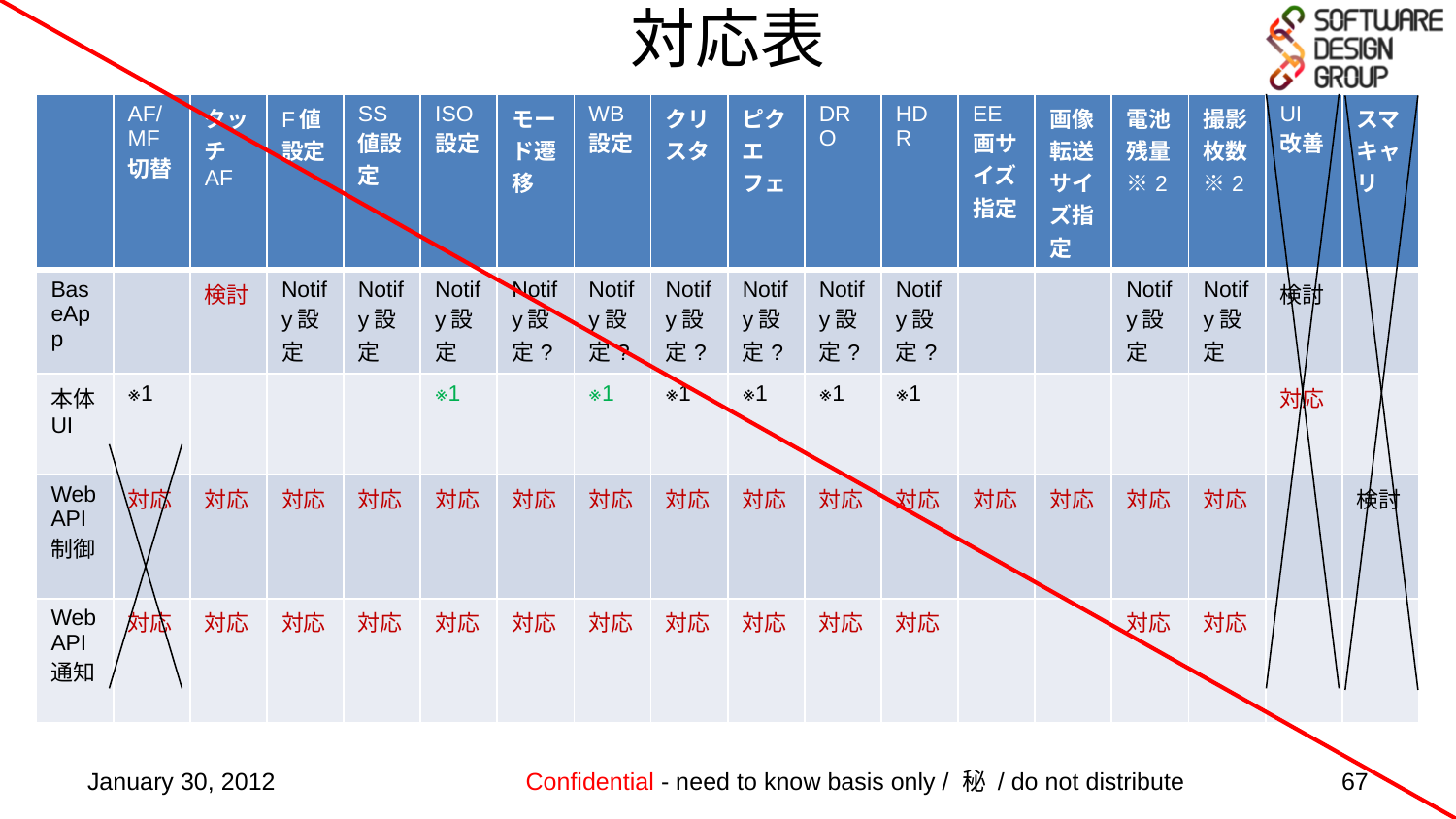

# 対応表
|  | AF/MF切替 | タッチAF | F値設定 | SS値設定 | ISO設定 | モード遷移 | WB設定 | クリスタ | ピクエフェ | DRO | HDR | EE画サイズ指定 | 画像転送サイズ指定 | 電池残量※2 | 撮影枚数※2 | UI改善 | スマキャリ |
| --- | --- | --- | --- | --- | --- | --- | --- | --- | --- | --- | --- | --- | --- | --- | --- | --- | --- |
| BaseApp |  | 検討 | Notify設定 | Notify設定 | Notify設定 | Notify設定? | Notify設定? | Notify設定? | Notify設定? | Notify設定? | Notify設定? |  |  | Notify設定 | Notify設定 | 検討 |  |
| 本体UI | ※1 |  |  |  | ※1 |  | ※1 | ※1 | ※1 | ※1 | ※1 |  |  |  |  | 対応 |  |
| Web API 制御 | 対応 | 対応 | 対応 | 対応 | 対応 | 対応 | 対応 | 対応 | 対応 | 対応 | 対応 | 対応 | 対応 | 対応 | 対応 |  | 検討 |
| Web API 通知 | 対応 | 対応 | 対応 | 対応 | 対応 | 対応 | 対応 | 対応 | 対応 | 対応 | 対応 |  |  | 対応 | 対応 |  |  |
January 30, 2012
Confidential - need to know basis only / 秘 / do not distribute
67